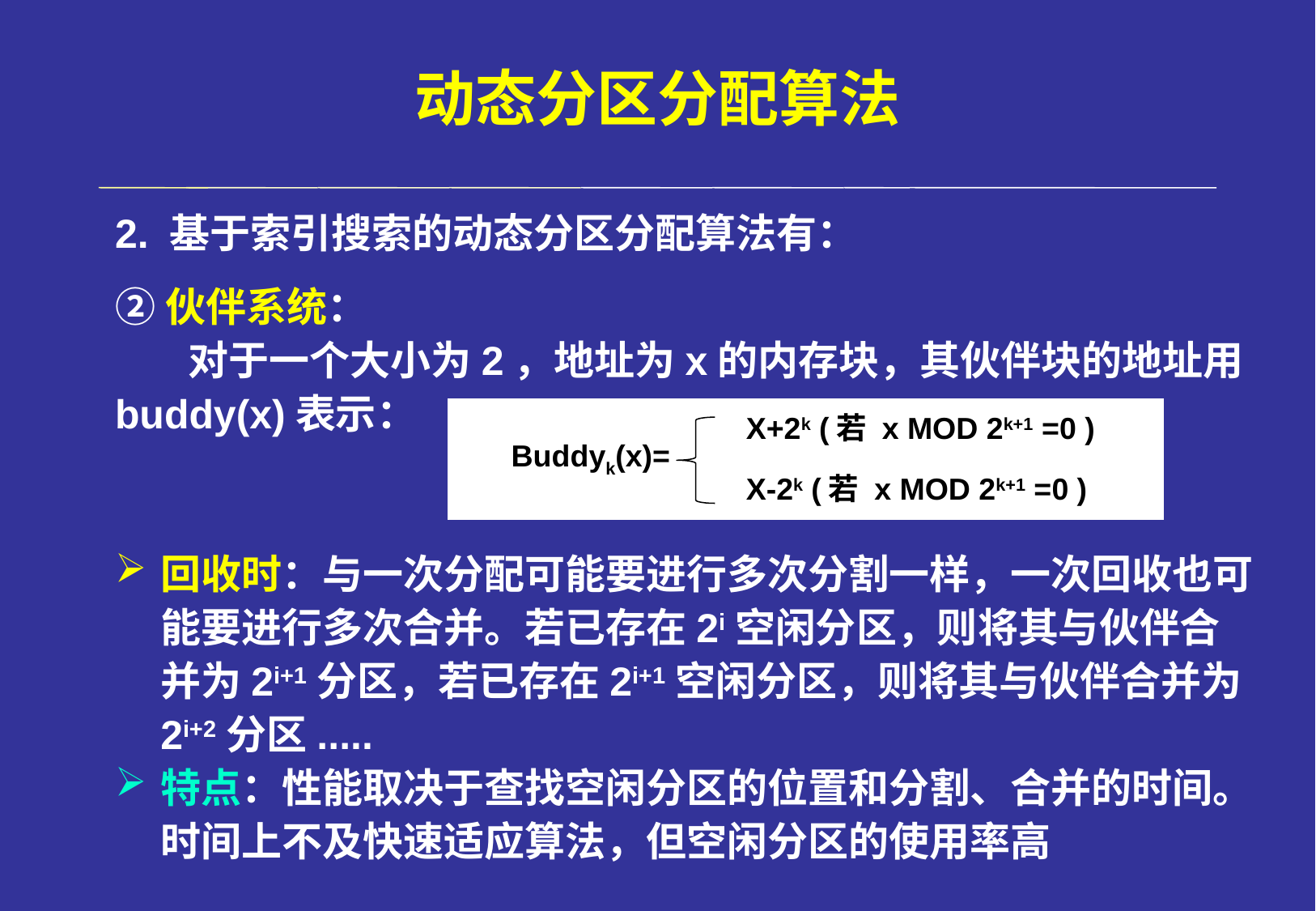

# 动态分区分配算法
2. 基于索引搜索的动态分区分配算法有：
②伙伴系统：
       对于一个大小为2，地址为x的内存块，其伙伴块的地址用buddy(x)表示：

回收时：与一次分配可能要进行多次分割一样，一次回收也可能要进行多次合并。若已存在2i空闲分区，则将其与伙伴合并为2i+1分区，若已存在2i+1空闲分区，则将其与伙伴合并为2i+2分区.....
特点：性能取决于查找空闲分区的位置和分割、合并的时间。 时间上不及快速适应算法，但空闲分区的使用率高
| Buddyk(x)= | X+2k (若 x MOD 2k+1 =0 ) |
| --- | --- |
|  | X-2k (若 x MOD 2k+1 =0 ) |